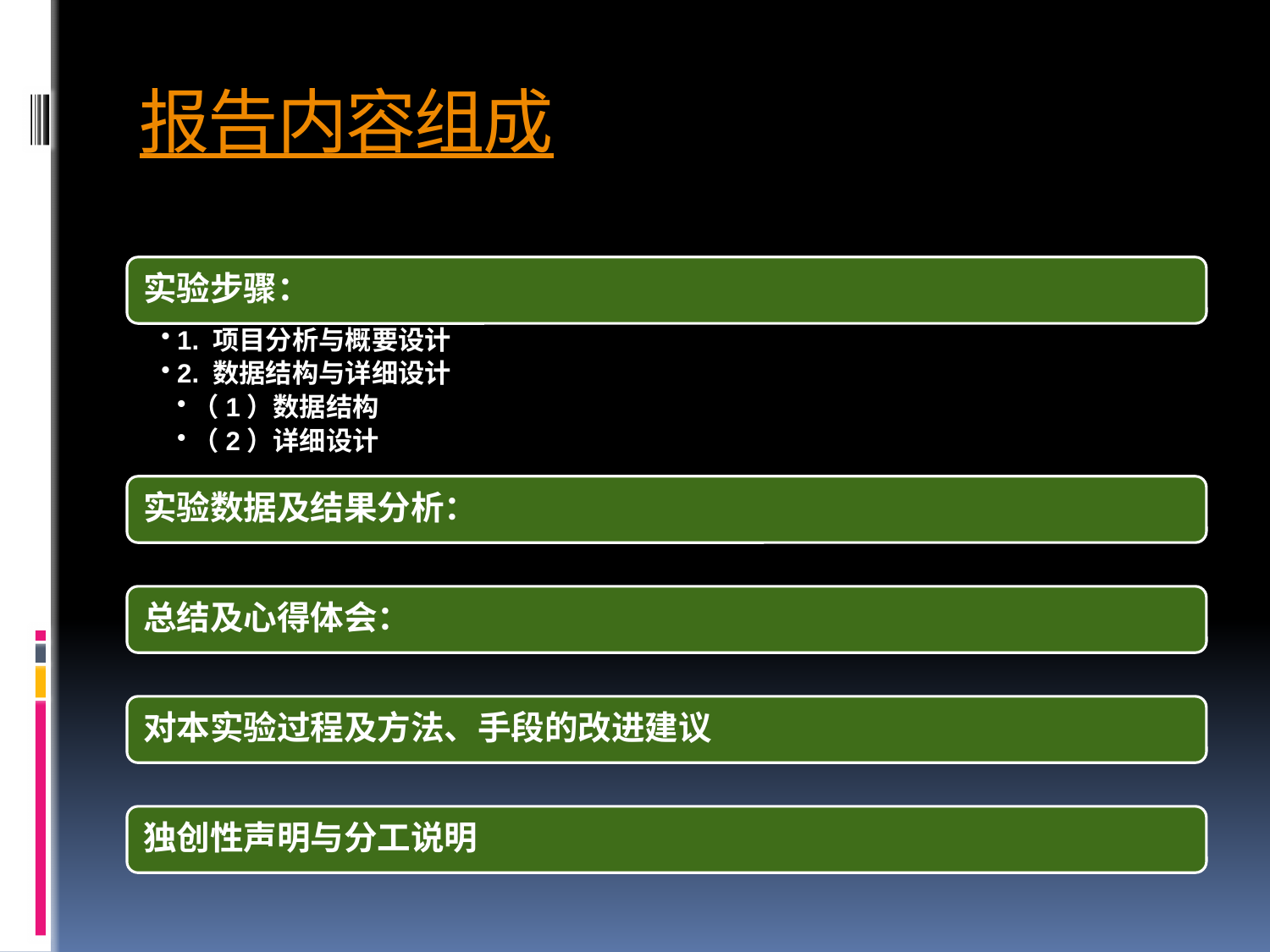

# 报告内容组成
实验步骤：
1. 项目分析与概要设计
2. 数据结构与详细设计
（1）数据结构
（2）详细设计
实验数据及结果分析：

总结及心得体会：

对本实验过程及方法、手段的改进建议

独创性声明与分工说明